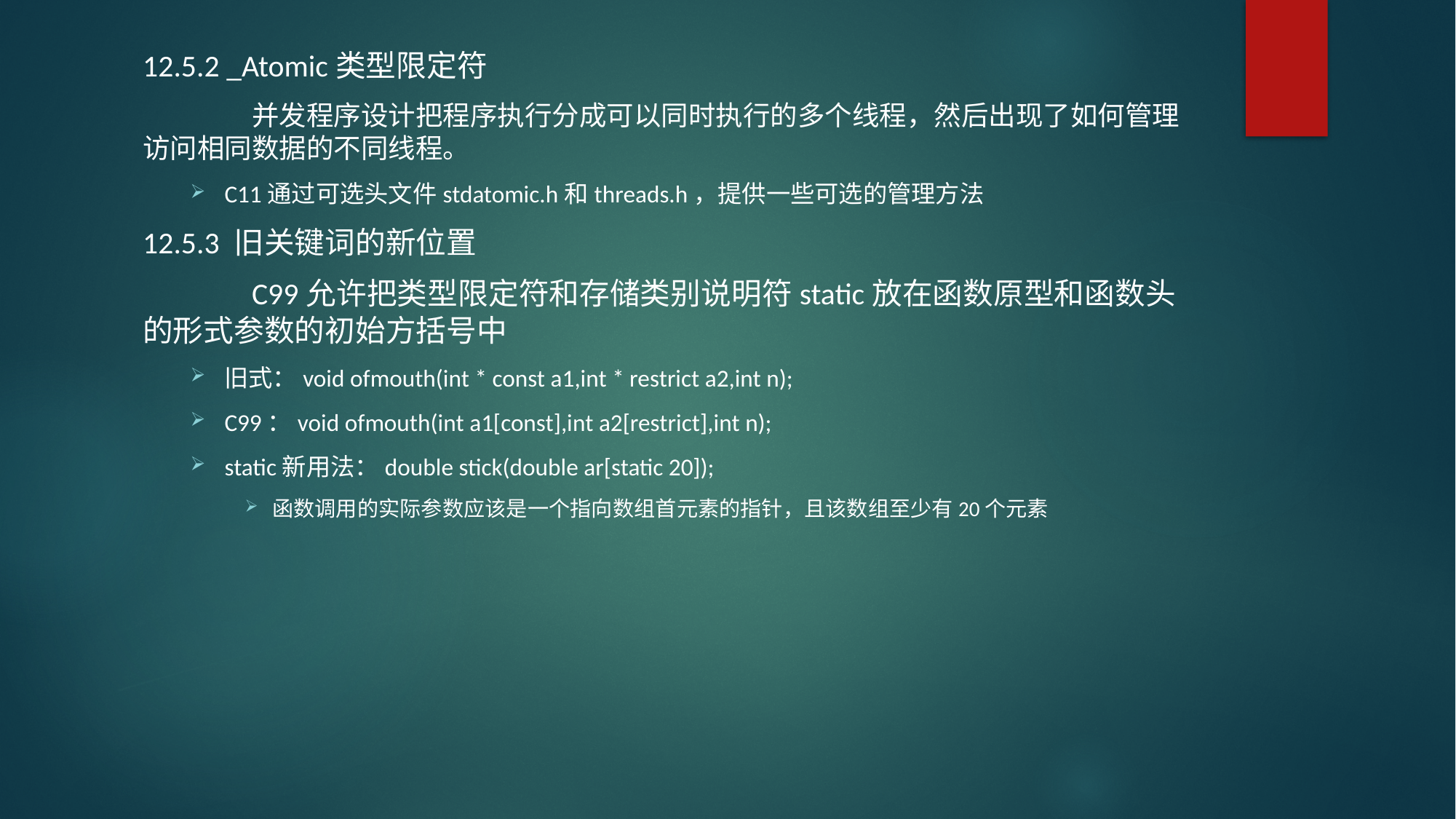

12.5.2 _Atomic类型限定符
	并发程序设计把程序执行分成可以同时执行的多个线程，然后出现了如何管理访问相同数据的不同线程。
C11通过可选头文件stdatomic.h和threads.h，提供一些可选的管理方法
12.5.3 旧关键词的新位置
	C99允许把类型限定符和存储类别说明符static放在函数原型和函数头的形式参数的初始方括号中
旧式：void ofmouth(int * const a1,int * restrict a2,int n);
C99：void ofmouth(int a1[const],int a2[restrict],int n);
static新用法：double stick(double ar[static 20]);
函数调用的实际参数应该是一个指向数组首元素的指针，且该数组至少有20个元素